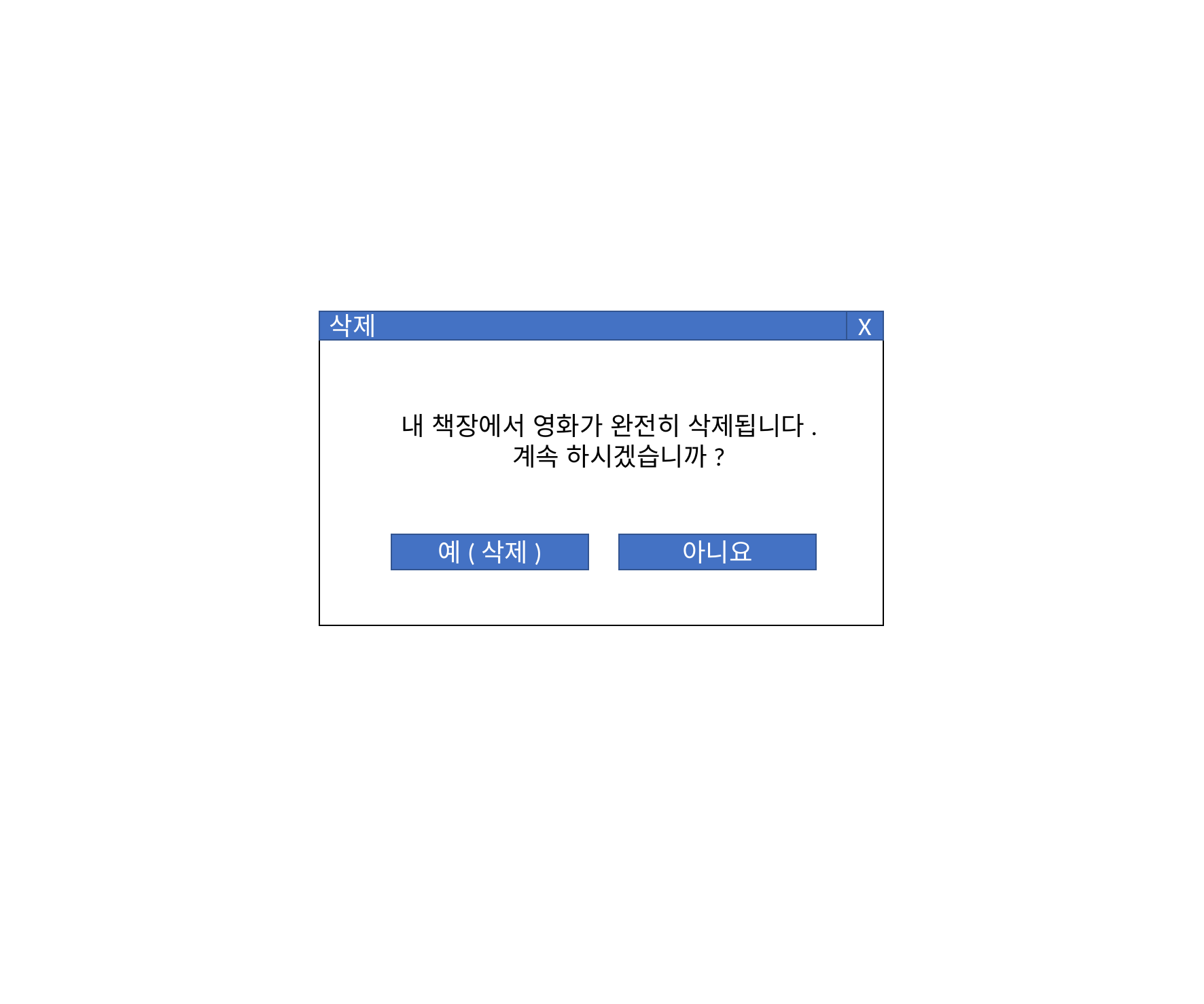

삭제
X
내 책장에서 영화가 완전히 삭제됩니다.
계속 하시겠습니까?
아니요
예(삭제)